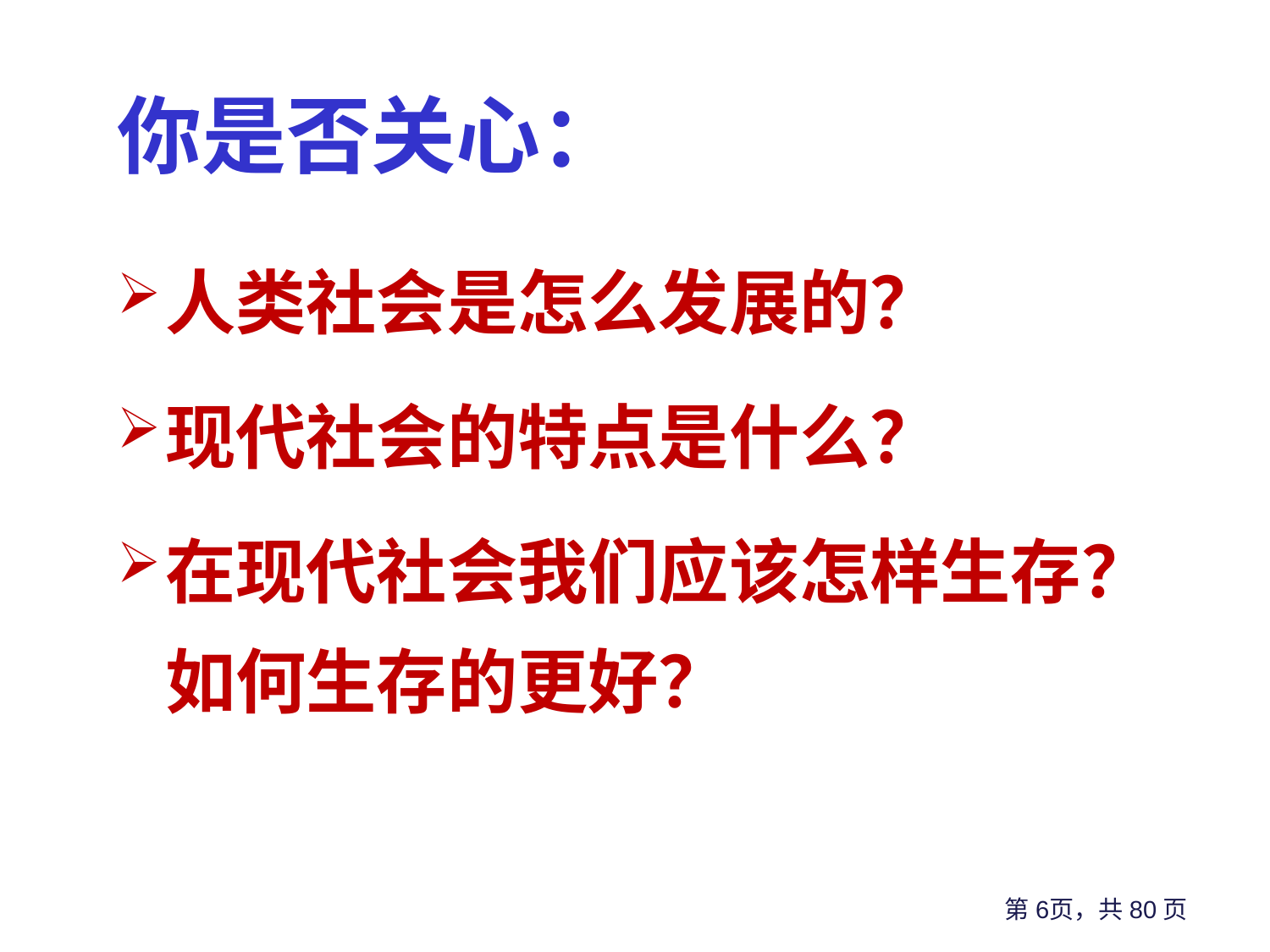

你是否关心：
人类社会是怎么发展的？
现代社会的特点是什么？
在现代社会我们应该怎样生存？如何生存的更好？
第6页，共80页